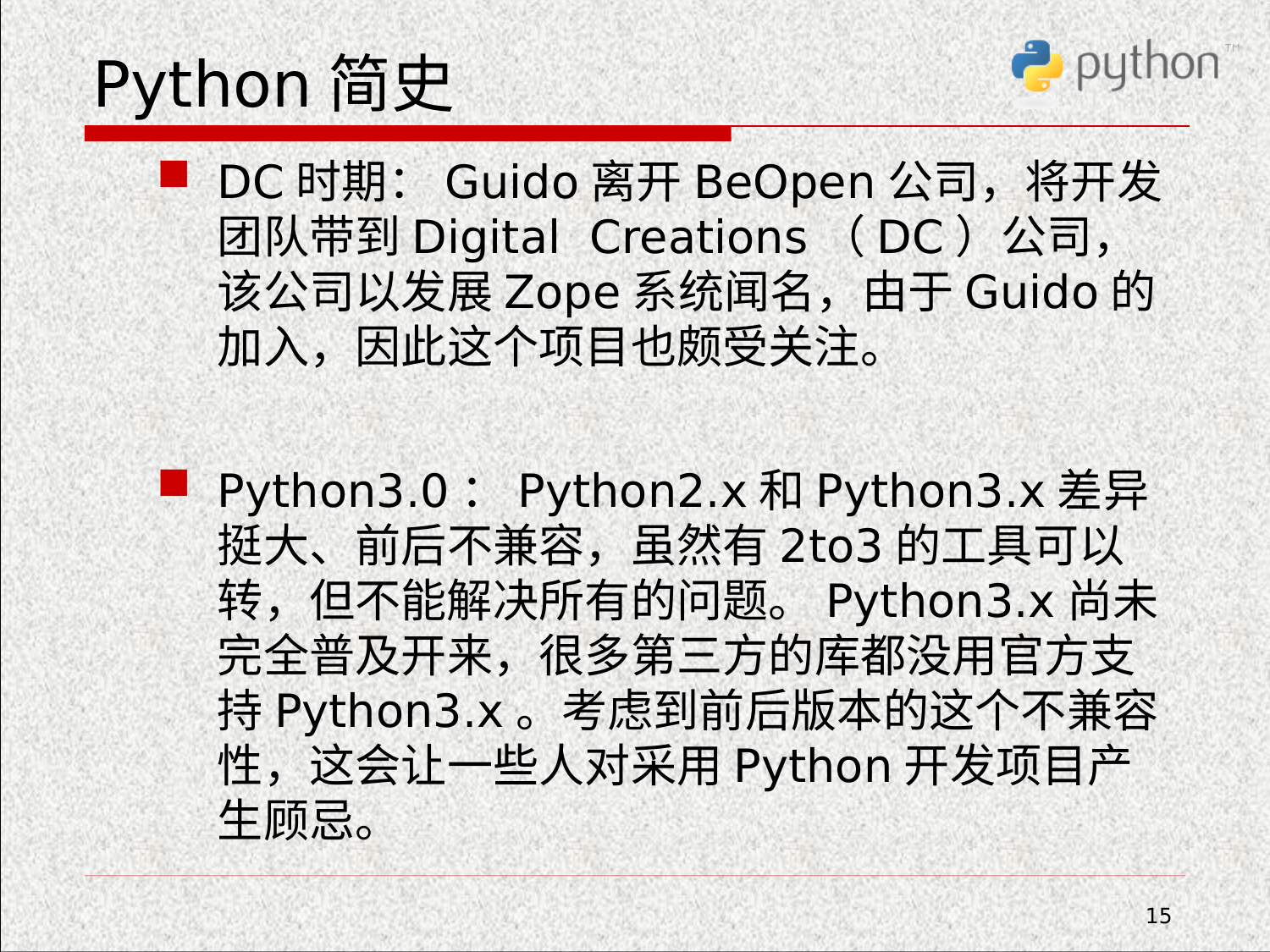

# Python简史
DC时期：Guido离开BeOpen公司，将开发团队带到Digital  Creations（DC）公司，该公司以发展Zope系统闻名，由于Guido的加入，因此这个项目也颇受关注。

Python3.0：Python2.x和Python3.x差异挺大、前后不兼容，虽然有2to3的工具可以转，但不能解决所有的问题。Python3.x尚未完全普及开来，很多第三方的库都没用官方支持Python3.x。考虑到前后版本的这个不兼容性，这会让一些人对采用Python开发项目产生顾忌。

15